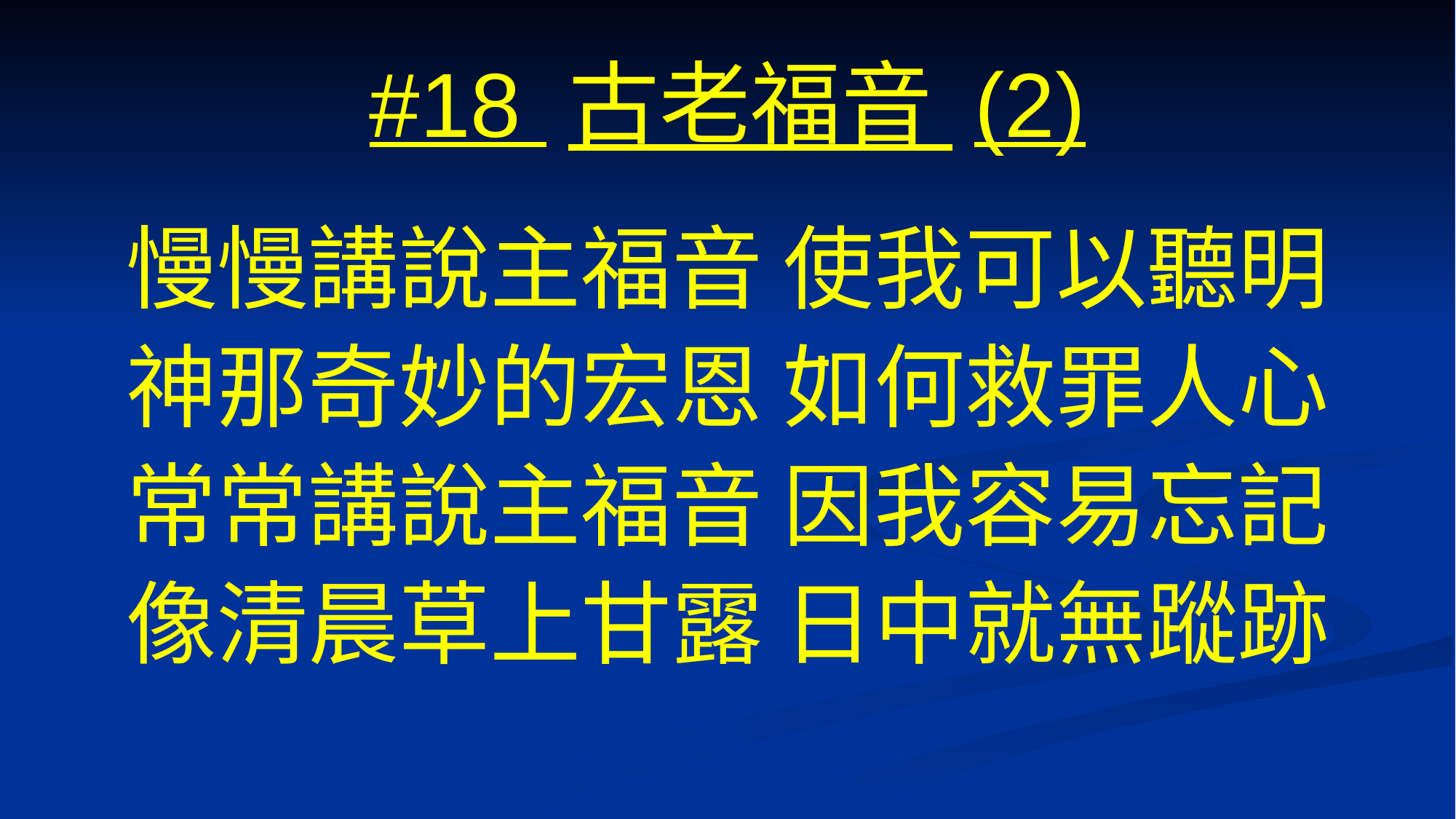

# #18 古老福音 (2)
慢慢講說主福音 使我可以聽明
神那奇妙的宏恩 如何救罪人心
常常講說主福音 因我容易忘記
像清晨草上甘露 日中就無蹤跡